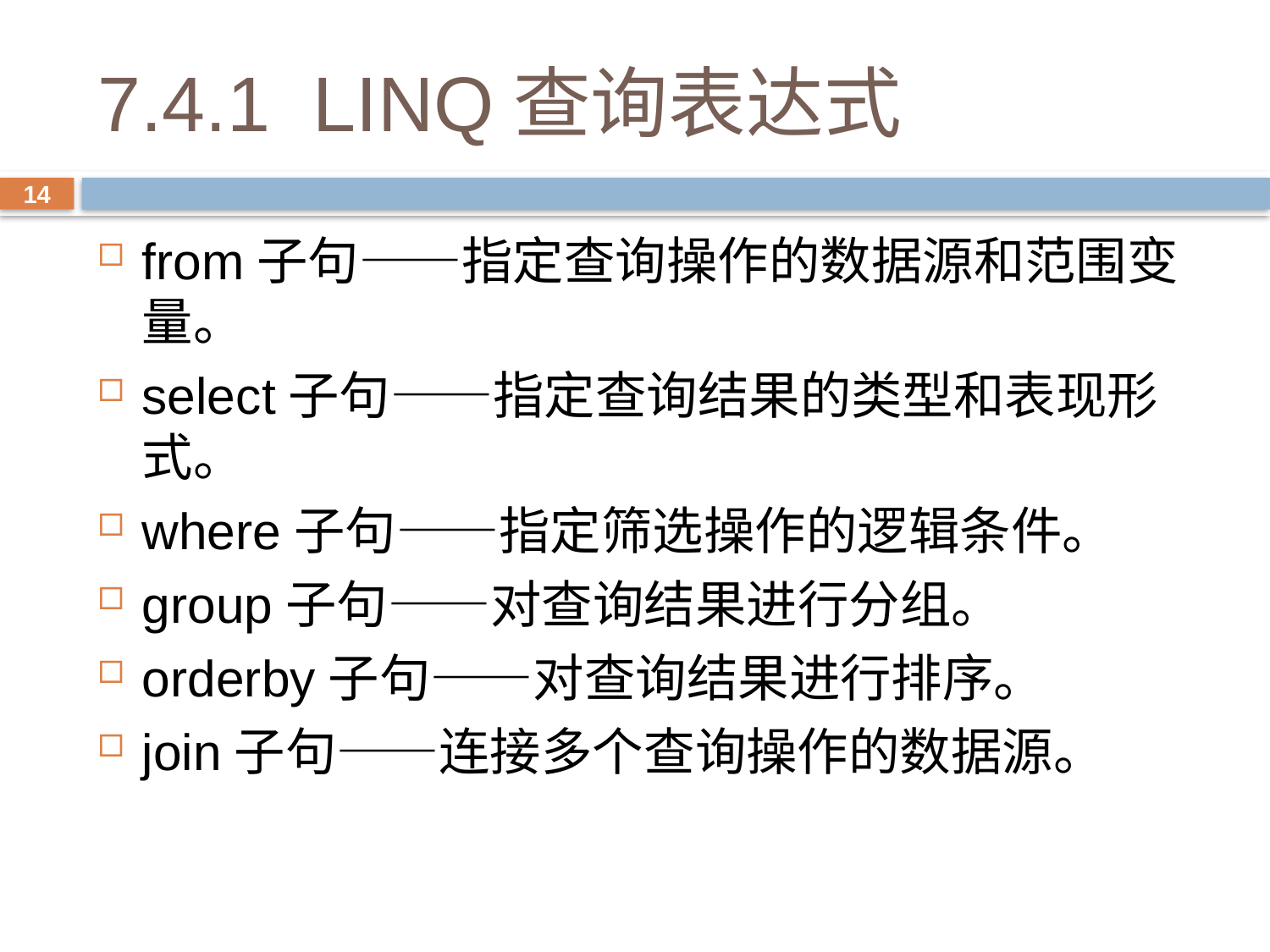

# 7.4.1  LINQ查询表达式
14
from子句——指定查询操作的数据源和范围变量。
select子句——指定查询结果的类型和表现形式。
where子句——指定筛选操作的逻辑条件。
group子句——对查询结果进行分组。
orderby子句——对查询结果进行排序。
join子句——连接多个查询操作的数据源。